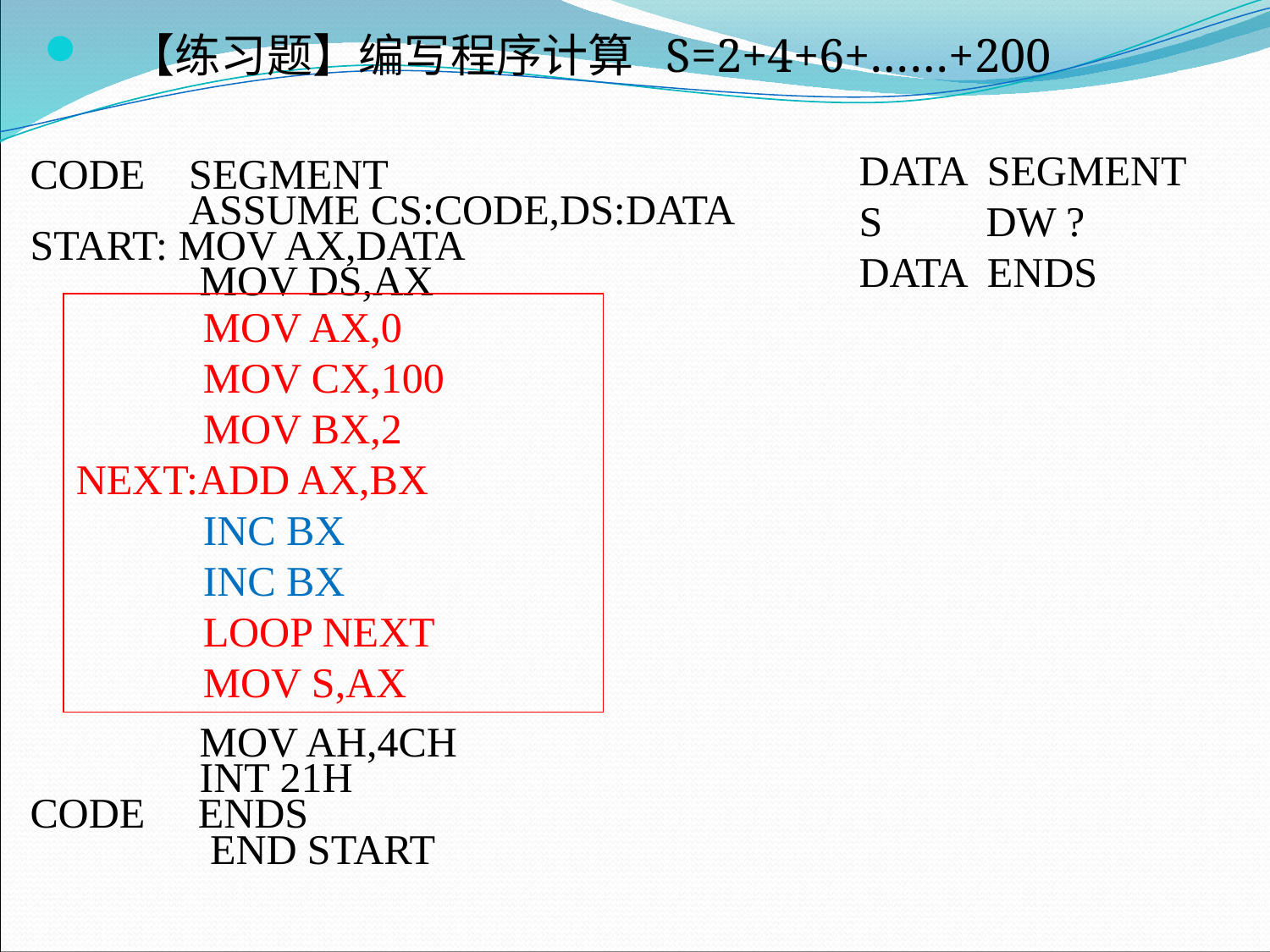

【练习题】编写程序计算  S=2+4+6+……+200
DATA  SEGMENT
S	DW ?
DATA  ENDS
CODE	   SEGMENT
	   ASSUME CS:CODE,DS:DATA
START: MOV AX,DATA
	    MOV DS,AX

	    MOV AH,4CH
	    INT 21H
CODE     ENDS
	     END START

	MOV AX,0
	MOV CX,100
	MOV BX,2
NEXT:ADD AX,BX
	INC BX
	INC BX
	LOOP NEXT
	MOV S,AX